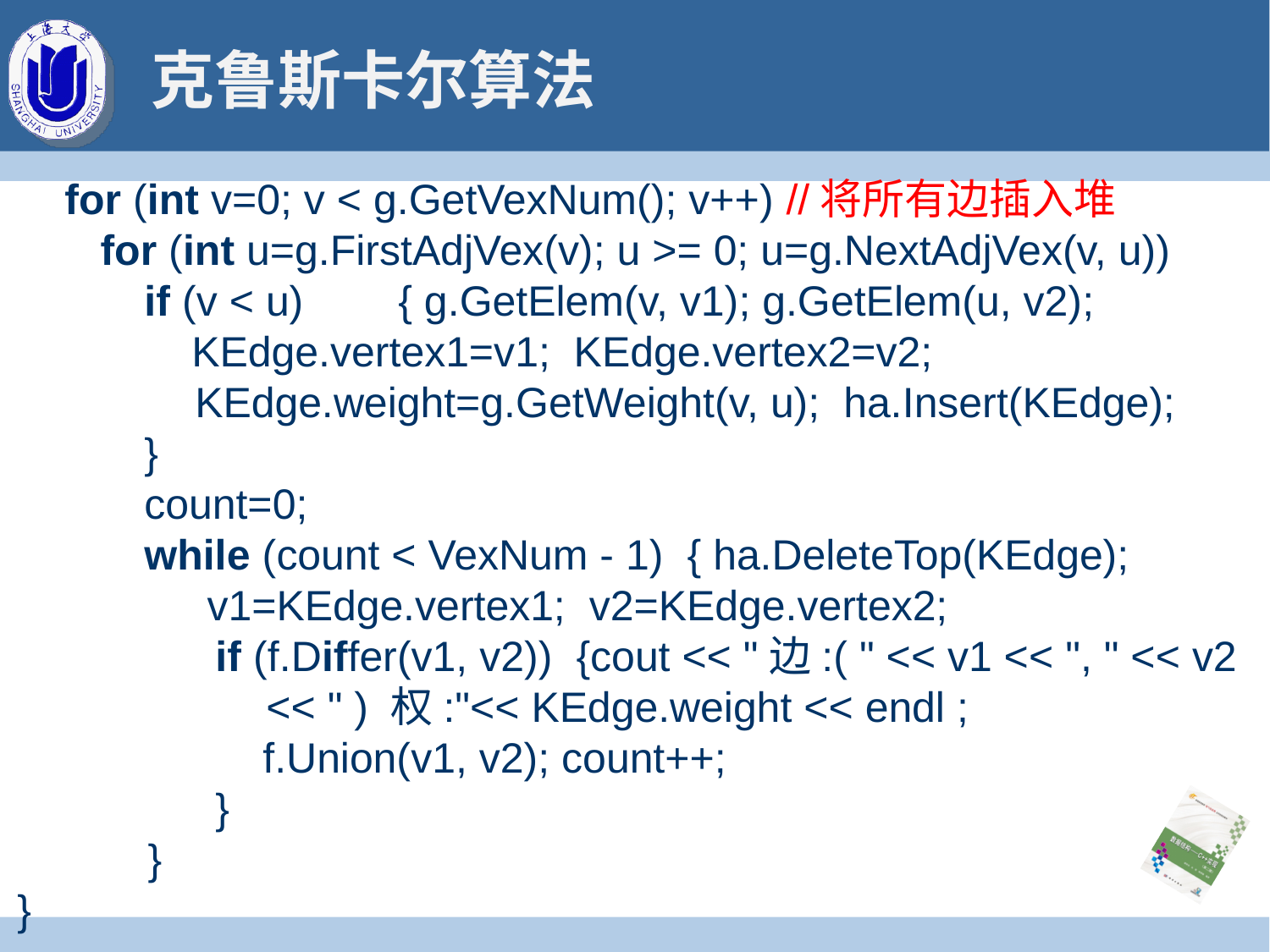

# 克鲁斯卡尔算法
    for (int v=0; v < g.GetVexNum(); v++) //将所有边插入堆
       for (int u=g.FirstAdjVex(v); u >= 0; u=g.NextAdjVex(v, u))
	if (v < u)	{ g.GetElem(v, v1); g.GetElem(u, v2);
	    KEdge.vertex1=v1;  KEdge.vertex2=v2;
               KEdge.weight=g.GetWeight(v, u);  ha.Insert(KEdge);
	}
	count=0;
	while (count < VexNum - 1)  { ha.DeleteTop(KEdge);
                v1=KEdge.vertex1;  v2=KEdge.vertex2;
	      if (f.Differ(v1, v2))  {cout << "边:( " << v1 << ", " << v2
                     << " ) 权:"<< KEdge.weight << endl ;
	          f.Union(v1, v2); count++;
	      }
           }
}